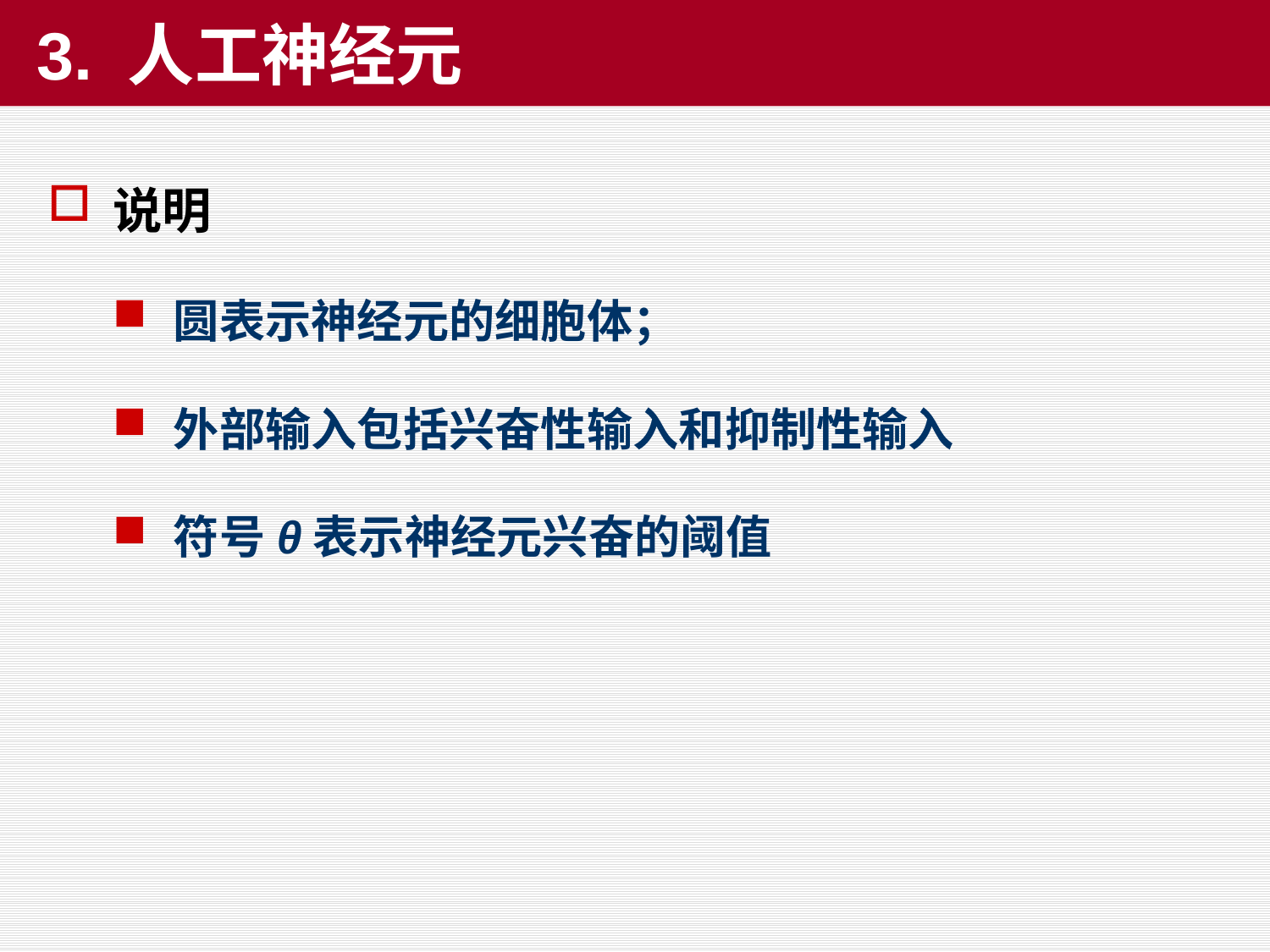

# 3. 人工神经元
说明
圆表示神经元的细胞体；
外部输入包括兴奋性输入和抑制性输入
符号θ表示神经元兴奋的阈值